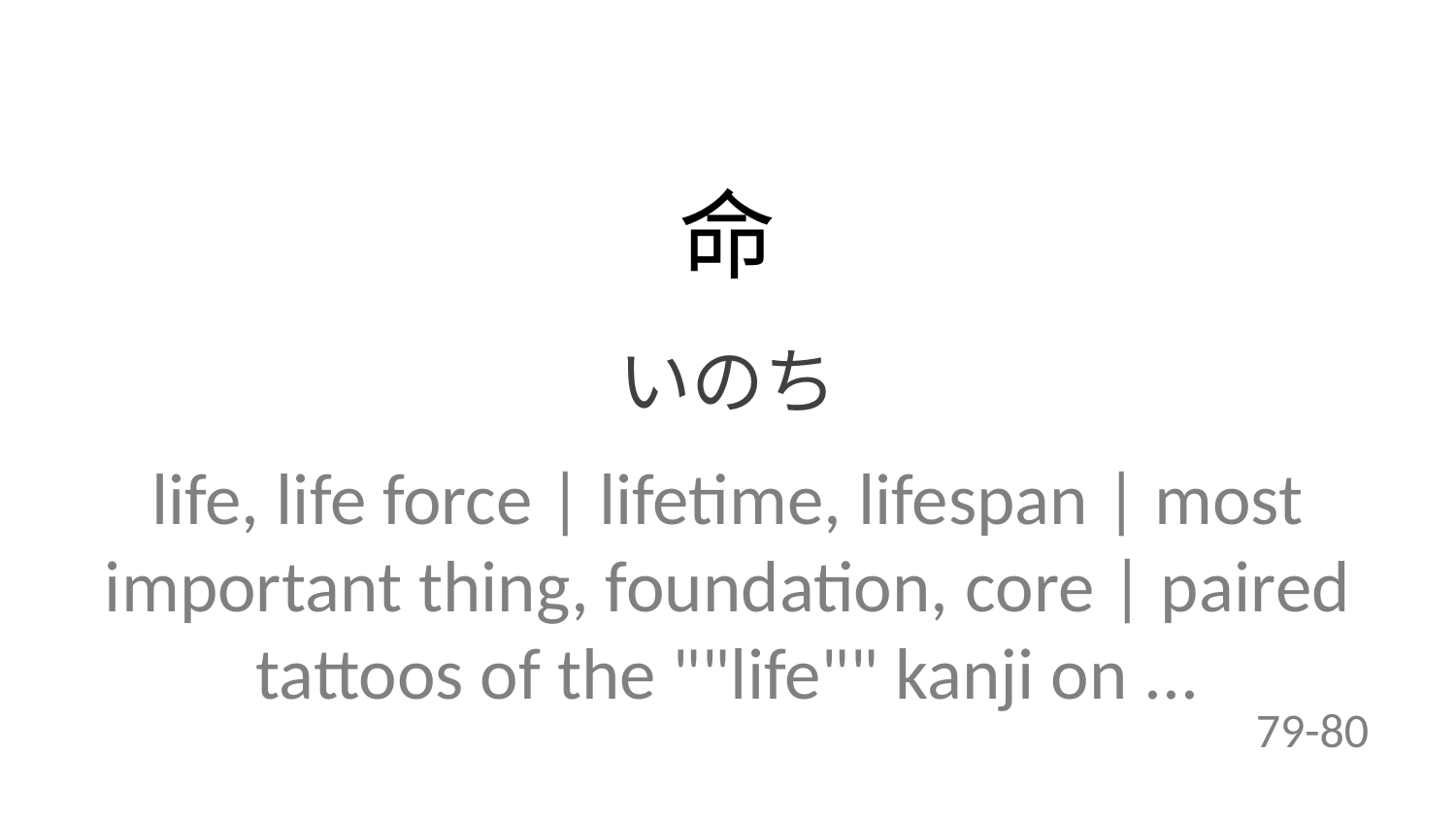

命

いのち
life, life force | lifetime, lifespan | most important thing, foundation, core | paired tattoos of the ""life"" kanji on ...
79-80